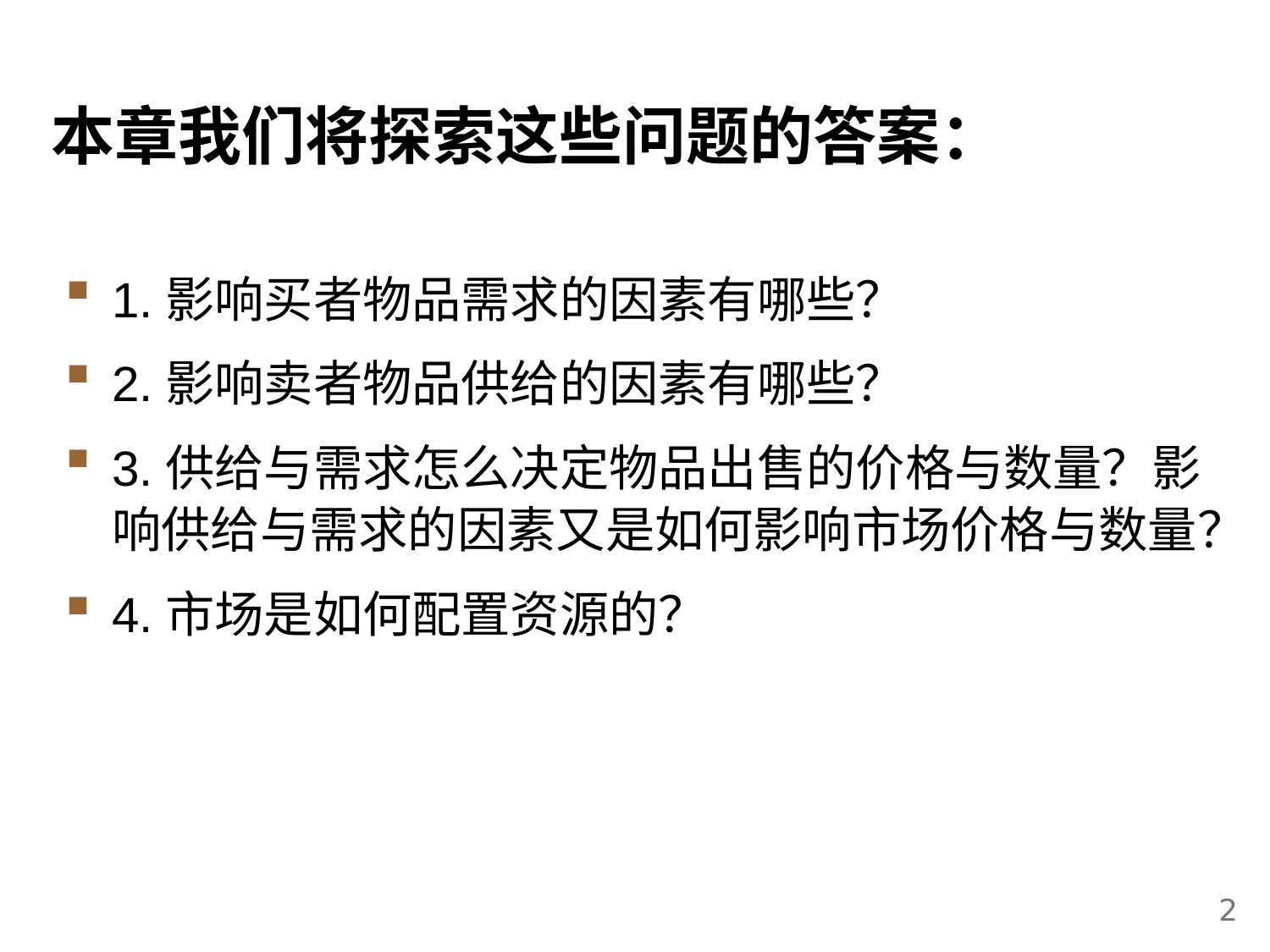

# 本章我们将探索这些问题的答案：
1.影响买者物品需求的因素有哪些？
2.影响卖者物品供给的因素有哪些？
3.供给与需求怎么决定物品出售的价格与数量？影响供给与需求的因素又是如何影响市场价格与数量？
4.市场是如何配置资源的？
2